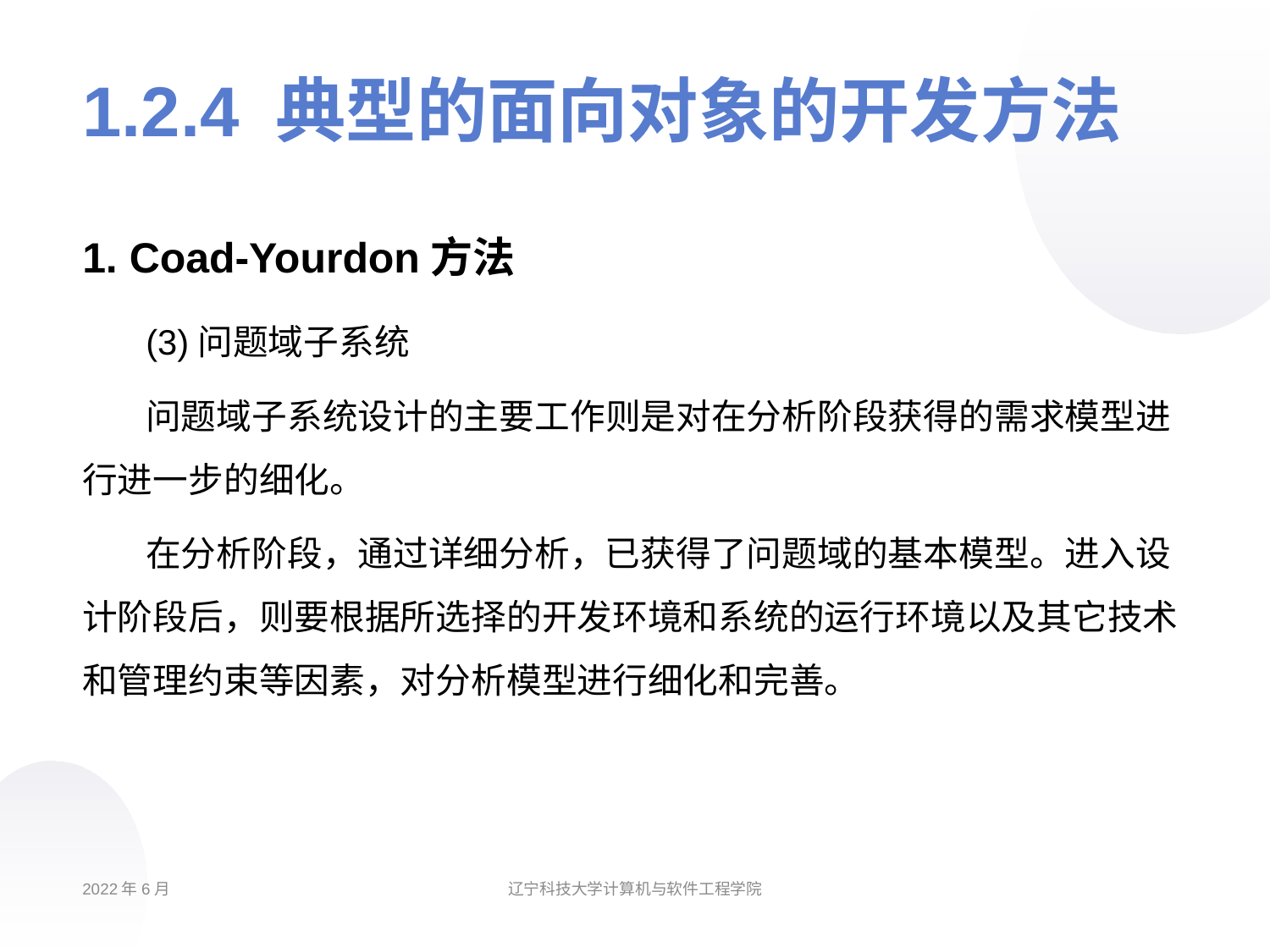

# 1.2.4 典型的面向对象的开发方法
1. Coad-Yourdon方法
(3)问题域子系统
问题域子系统设计的主要工作则是对在分析阶段获得的需求模型进行进一步的细化。
在分析阶段，通过详细分析，已获得了问题域的基本模型。进入设计阶段后，则要根据所选择的开发环境和系统的运行环境以及其它技术和管理约束等因素，对分析模型进行细化和完善。

2022年6月
辽宁科技大学计算机与软件工程学院
132